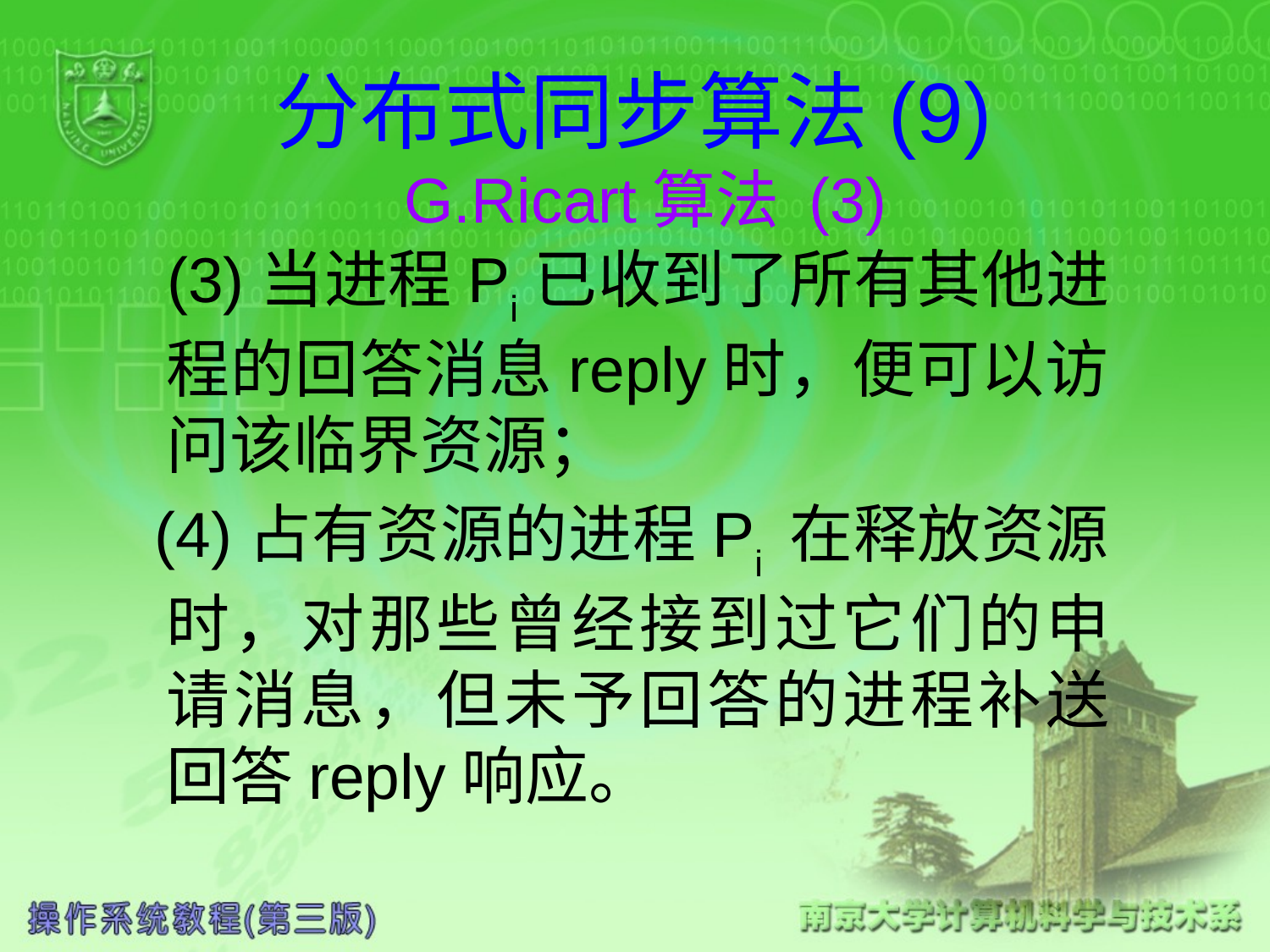

# 分布式同步算法(9) G.Ricart算法 (3)
   (3)当进程Pi已收到了所有其他进程的回答消息reply时，便可以访问该临界资源；
  (4)占有资源的进程Pi 在释放资源时，对那些曾经接到过它们的申请消息，但未予回答的进程补送回答reply响应。